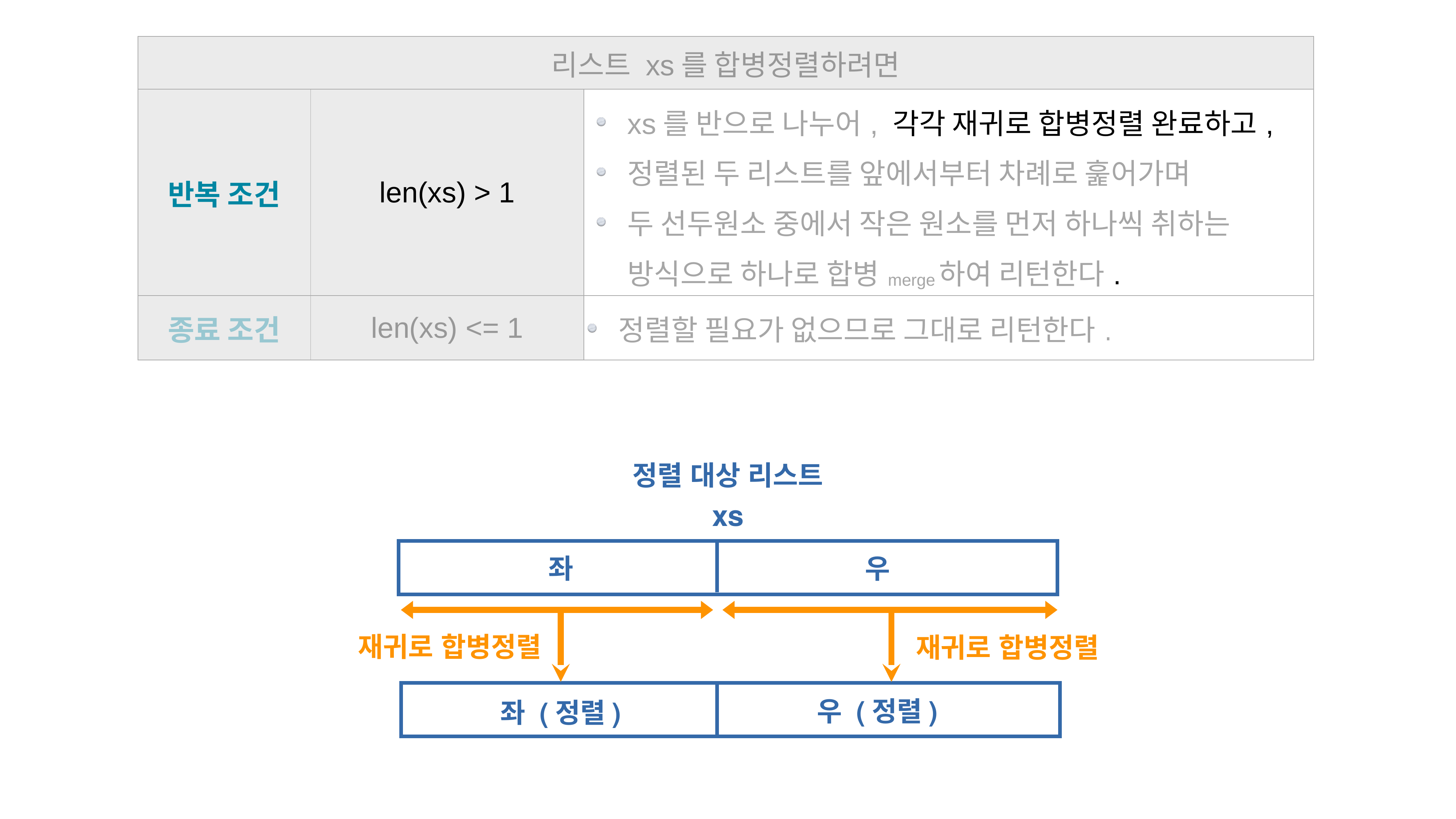

| 리스트 xs를 합병정렬하려면 |  |  |
| --- | --- | --- |
| 반복 조건 | len(xs) > 1 | xs를 반으로 나누어, 각각 재귀로 합병정렬 완료하고, 정렬된 두 리스트를 앞에서부터 차례로 훑어가며 두 선두원소 중에서 작은 원소를 먼저 하나씩 취하는 방식으로 하나로 합병merge하여 리턴한다. |
| 종료 조건 | len(xs) <= 1 | 정렬할 필요가 없으므로 그대로 리턴한다. |
정렬 대상 리스트
xs

좌
우

재귀로 합병정렬
재귀로 합병정렬

우 (정렬)
좌 (정렬)